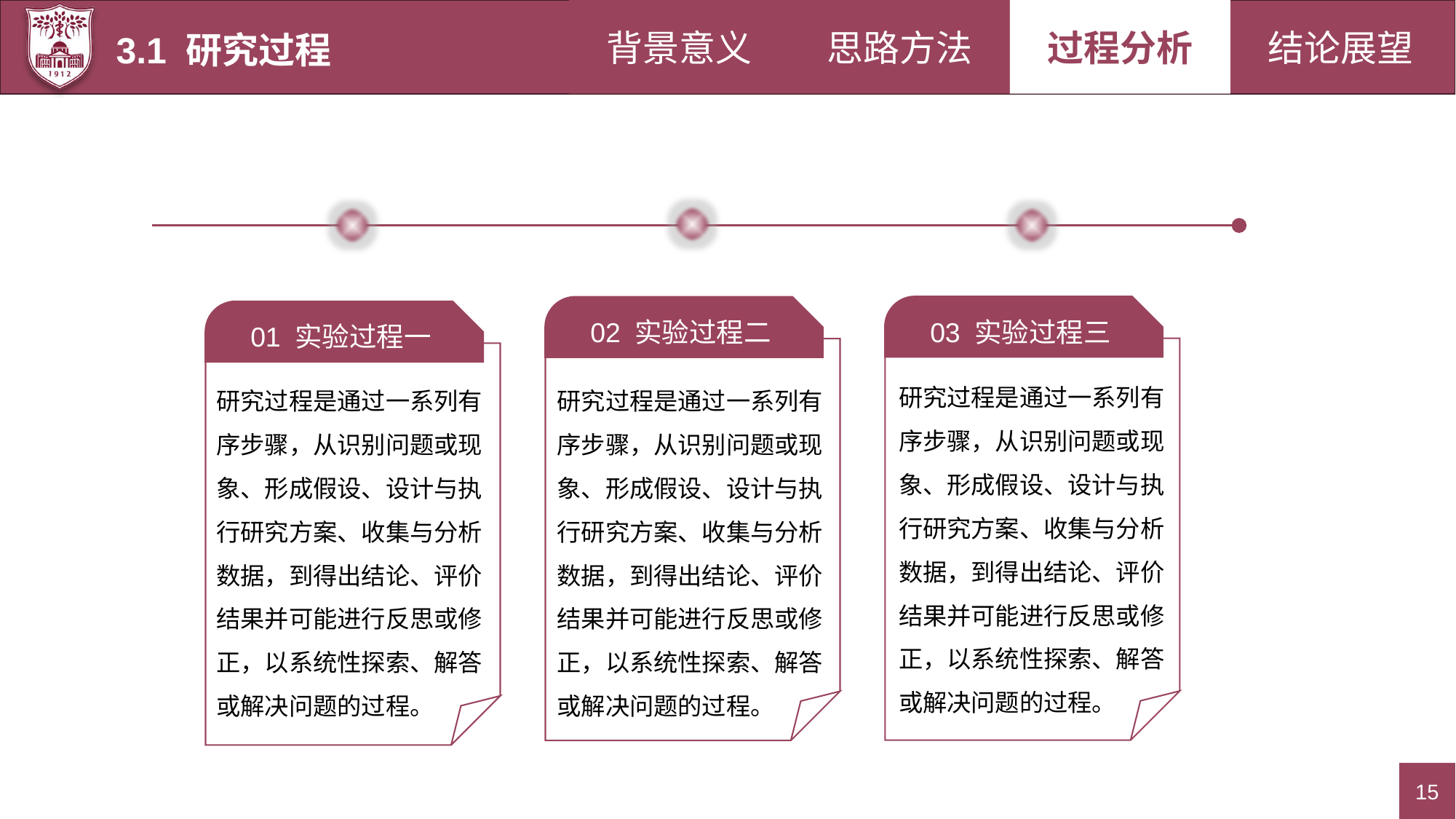

背景意义
过程分析
结论展望
思路方法
3.1 研究过程

03 实验过程三

02 实验过程二

01 实验过程一

研究过程是通过一系列有序步骤，从识别问题或现象、形成假设、设计与执行研究方案、收集与分析数据，到得出结论、评价结果并可能进行反思或修正，以系统性探索、解答或解决问题的过程。
研究过程是通过一系列有序步骤，从识别问题或现象、形成假设、设计与执行研究方案、收集与分析数据，到得出结论、评价结果并可能进行反思或修正，以系统性探索、解答或解决问题的过程。
研究过程是通过一系列有序步骤，从识别问题或现象、形成假设、设计与执行研究方案、收集与分析数据，到得出结论、评价结果并可能进行反思或修正，以系统性探索、解答或解决问题的过程。